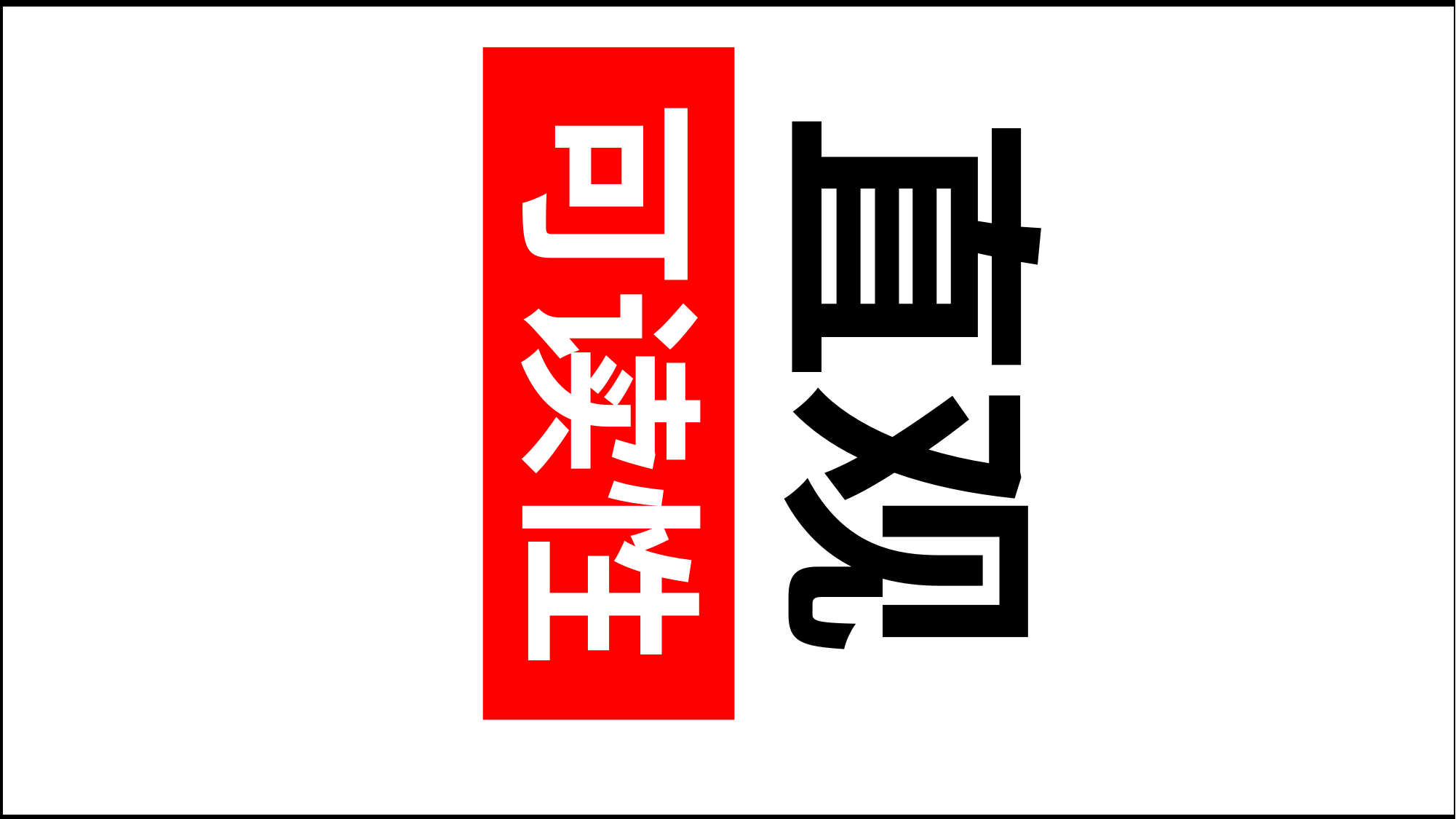

|  |
| --- |
|  |
| --- |
可读性
直观